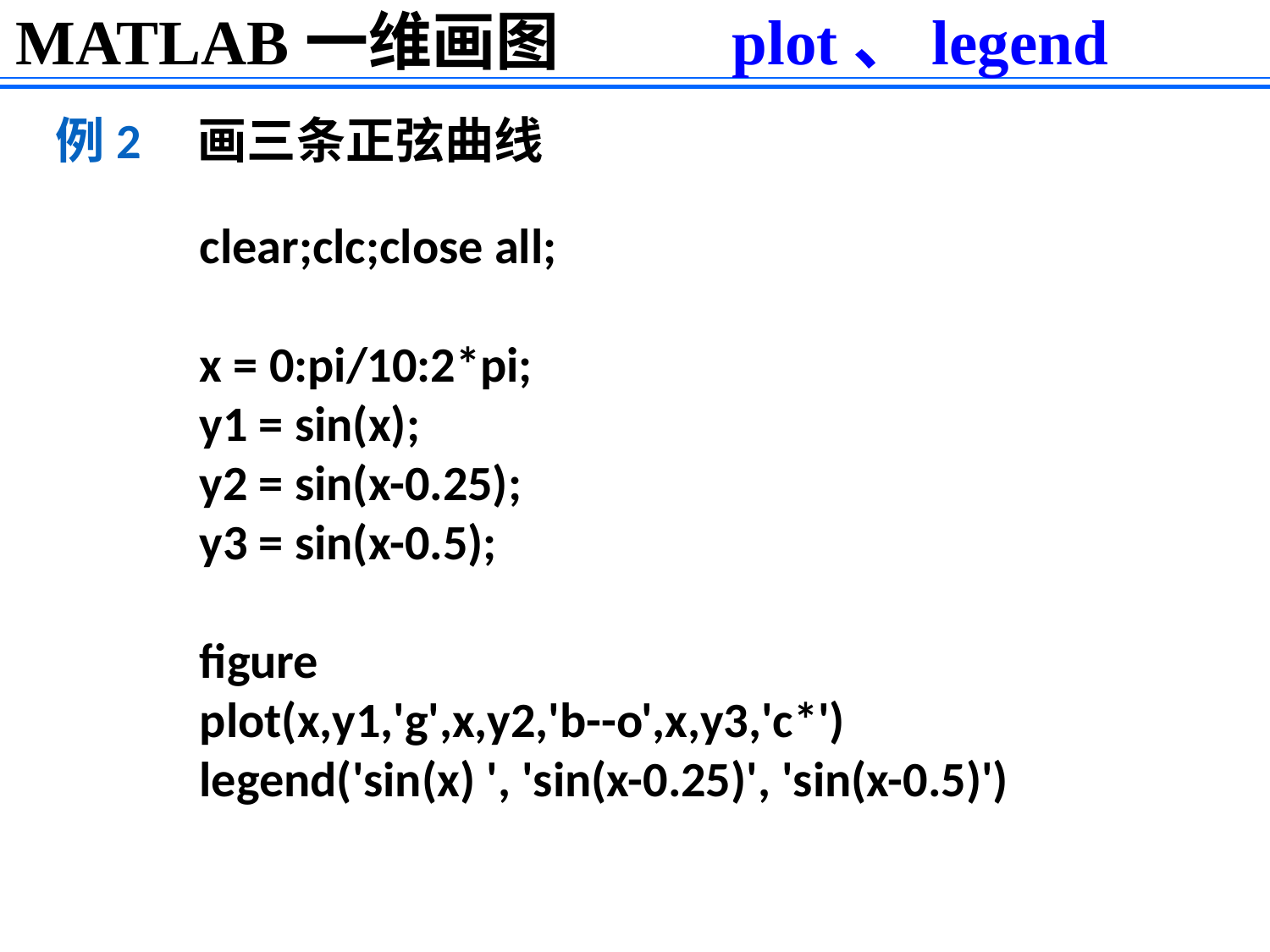

MATLAB一维画图           plot、legend

例2    画三条正弦曲线
clear;clc;close all;

x = 0:pi/10:2*pi;
y1 = sin(x);
y2 = sin(x-0.25);
y3 = sin(x-0.5);

figure
plot(x,y1,'g',x,y2,'b--o',x,y3,'c*')
legend('sin(x) ', 'sin(x-0.25)', 'sin(x-0.5)')